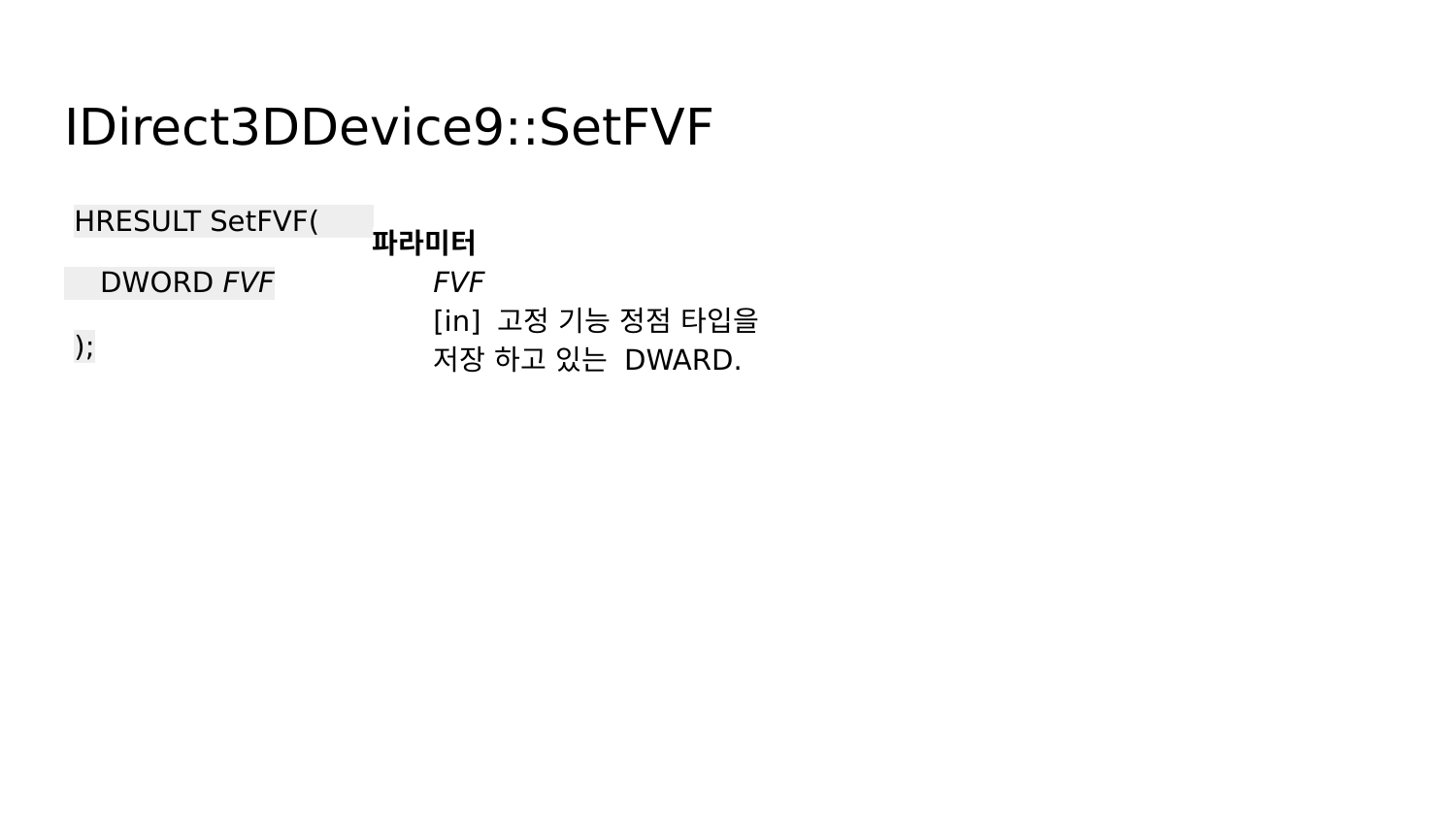

# IDirect3DDevice9::SetFVF

HRESULT SetFVF(
    DWORD FVF
);

파라미터
FVF
[in] 고정 기능 정점 타입을 저장 하고 있는 DWARD.